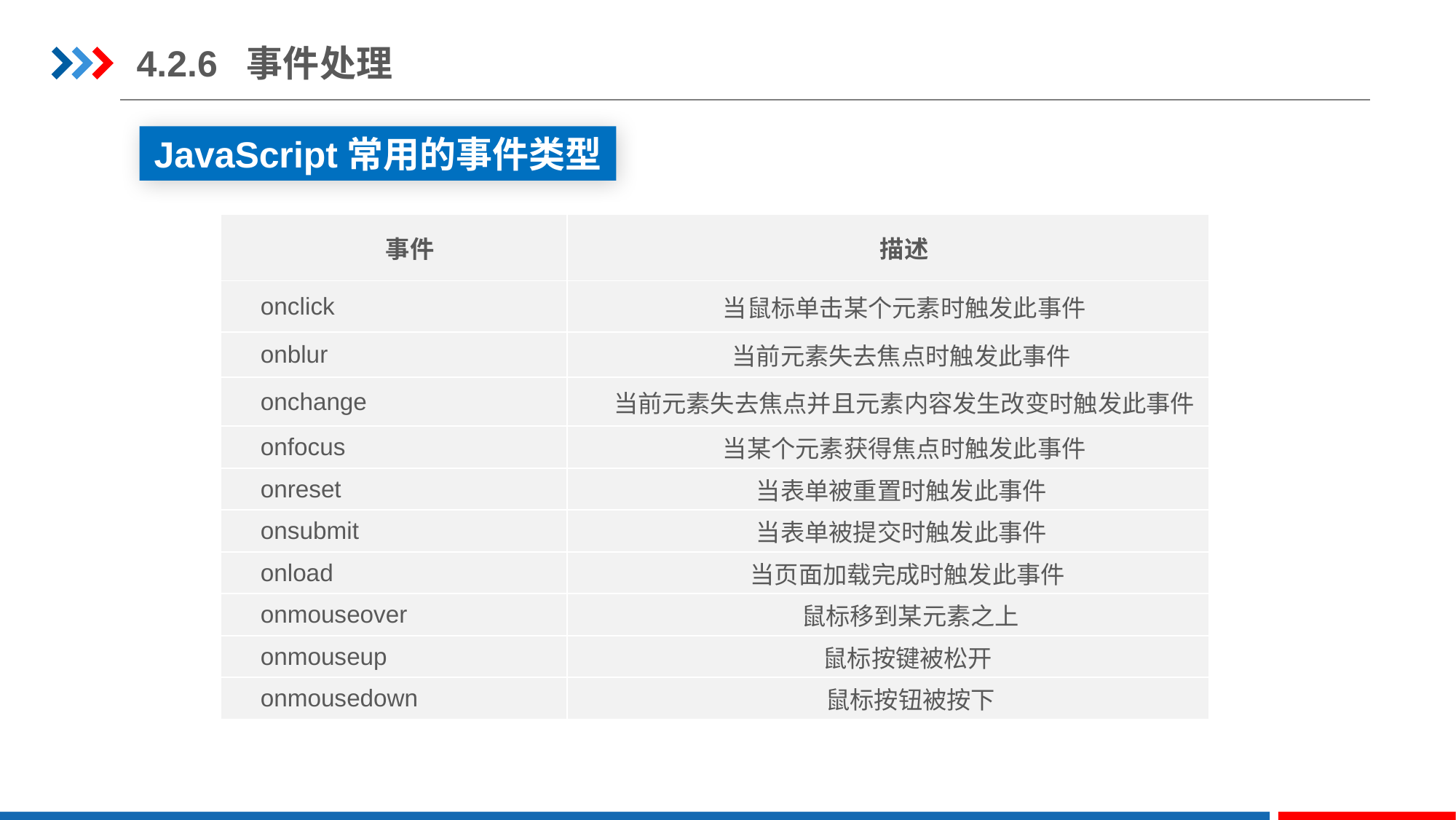

4.2.6  事件处理
JavaScript常用的事件类型
| 事件 | 描述 |
| --- | --- |
| onclick | 当鼠标单击某个元素时触发此事件 |
| onblur | 当前元素失去焦点时触发此事件 |
| onchange | 当前元素失去焦点并且元素内容发生改变时触发此事件 |
| onfocus | 当某个元素获得焦点时触发此事件 |
| onreset | 当表单被重置时触发此事件 |
| onsubmit | 当表单被提交时触发此事件 |
| onload | 当页面加载完成时触发此事件 |
| onmouseover | 鼠标移到某元素之上 |
| onmouseup | 鼠标按键被松开 |
| onmousedown | 鼠标按钮被按下 |